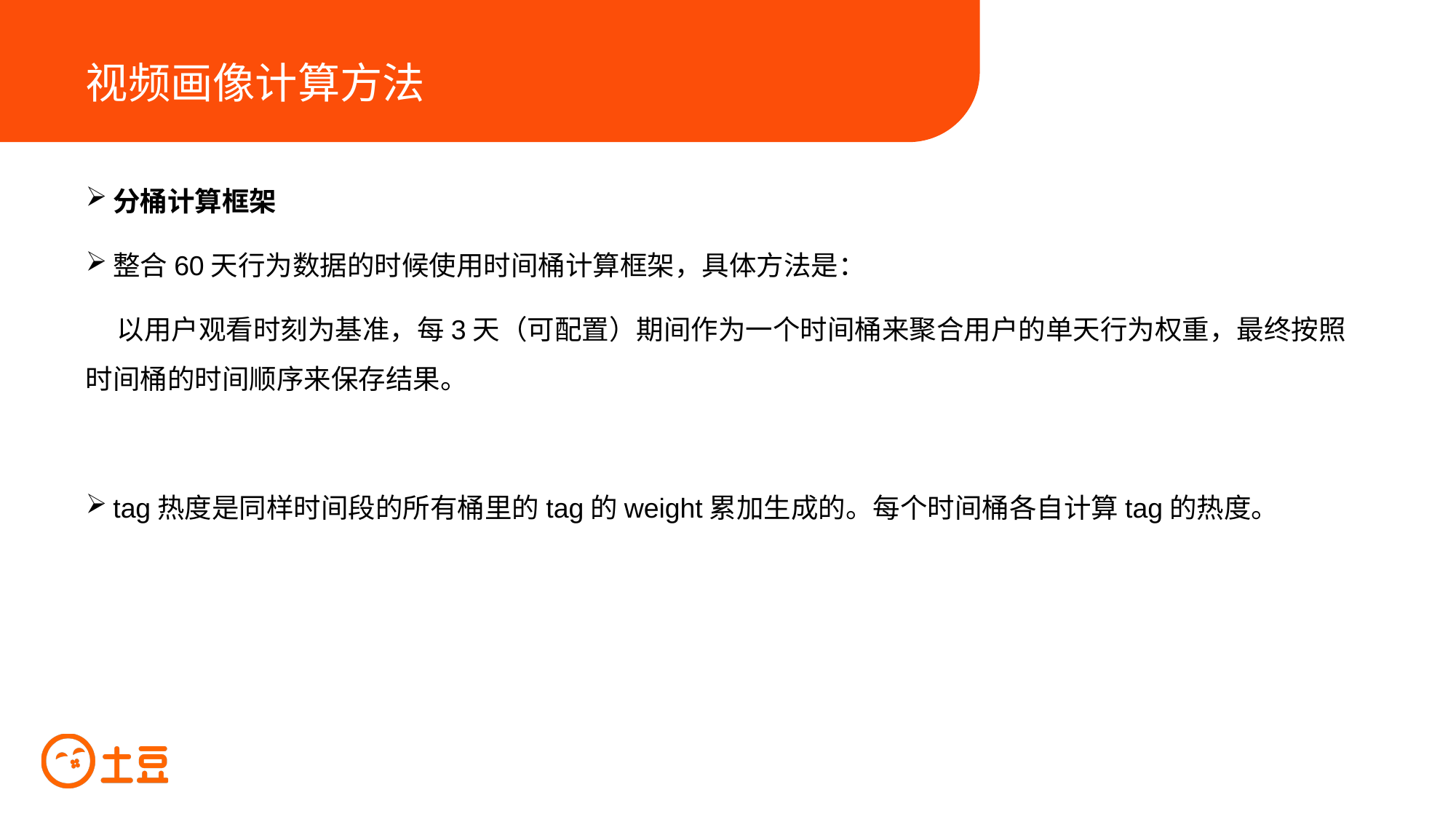

视频画像计算方法
分桶计算框架
整合60天行为数据的时候使用时间桶计算框架，具体方法是：
    以用户观看时刻为基准，每3天（可配置）期间作为一个时间桶来聚合用户的单天行为权重，最终按照时间桶的时间顺序来保存结果。

tag热度是同样时间段的所有桶里的tag的weight累加生成的。每个时间桶各自计算tag的热度。